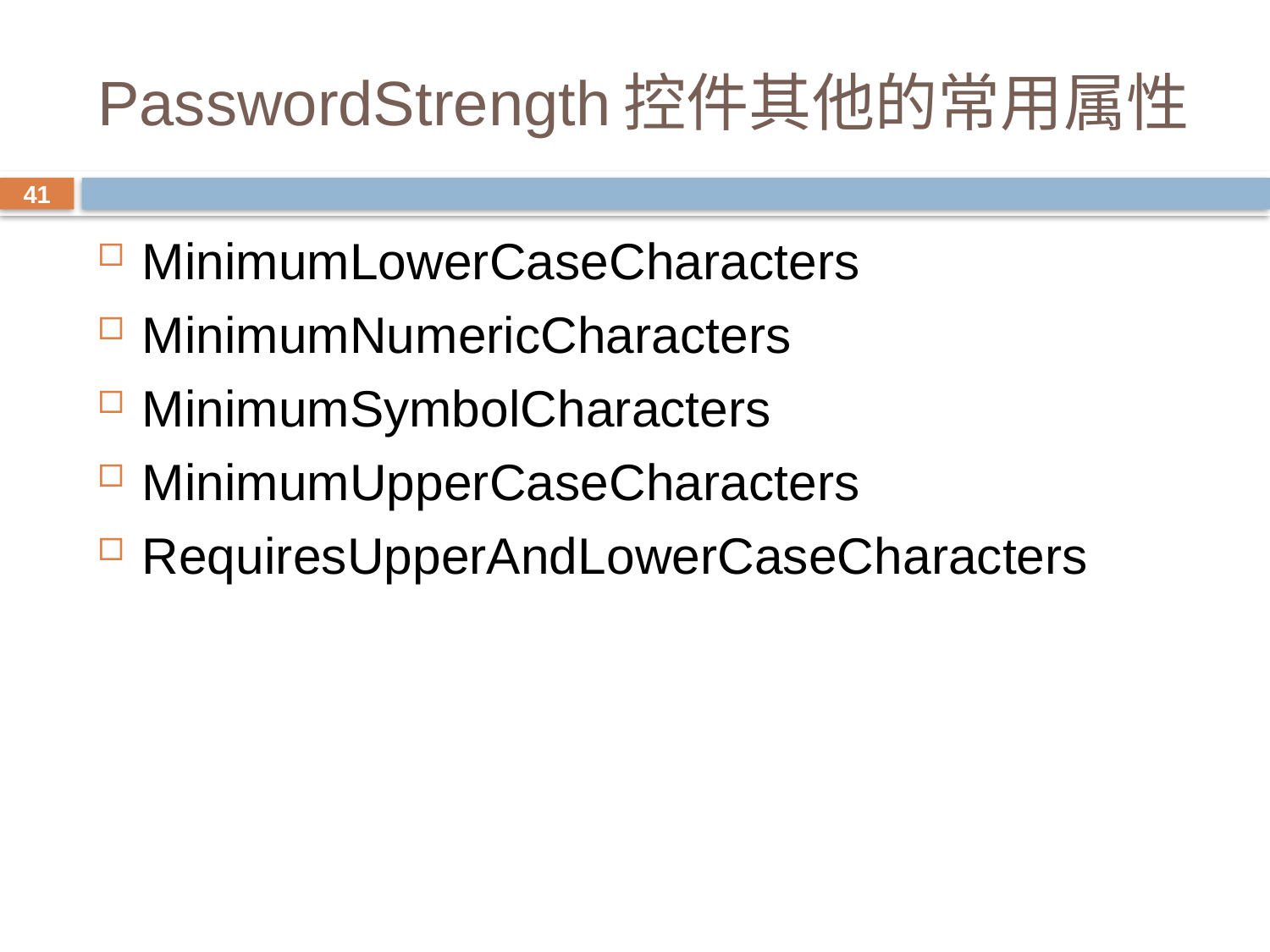

# PasswordStrength控件其他的常用属性
41
MinimumLowerCaseCharacters
MinimumNumericCharacters
MinimumSymbolCharacters
MinimumUpperCaseCharacters
RequiresUpperAndLowerCaseCharacters